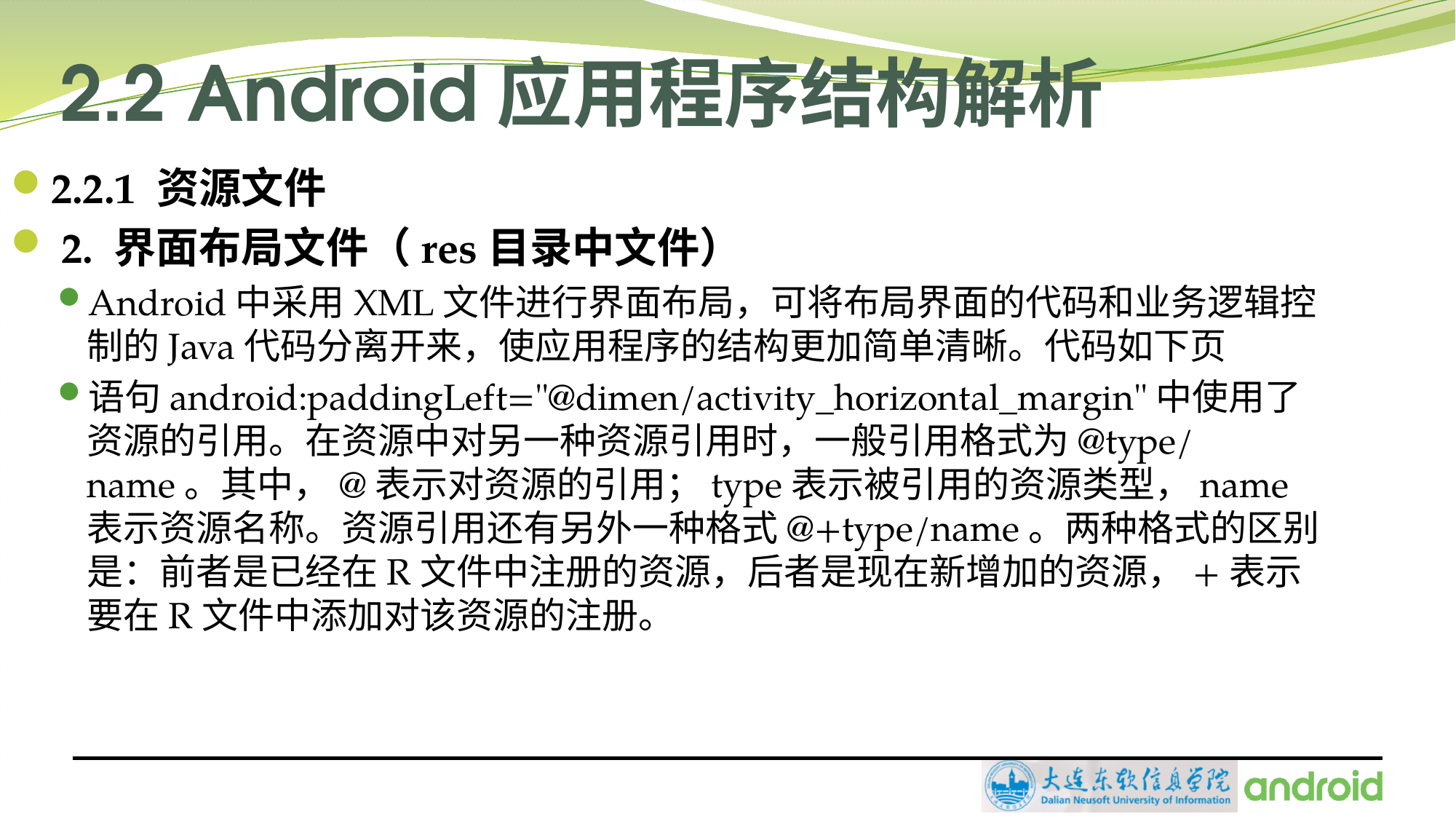

# 2.2 Android应用程序结构解析
2.2.1 资源文件
 2. 界面布局文件（res目录中文件）
Android中采用XML文件进行界面布局，可将布局界面的代码和业务逻辑控制的Java代码分离开来，使应用程序的结构更加简单清晰。代码如下页
语句android:paddingLeft="@dimen/activity_horizontal_margin"中使用了资源的引用。在资源中对另一种资源引用时，一般引用格式为@type/name。其中，@表示对资源的引用；type表示被引用的资源类型，name表示资源名称。资源引用还有另外一种格式@+type/name。两种格式的区别是：前者是已经在R文件中注册的资源，后者是现在新增加的资源，+表示要在R文件中添加对该资源的注册。